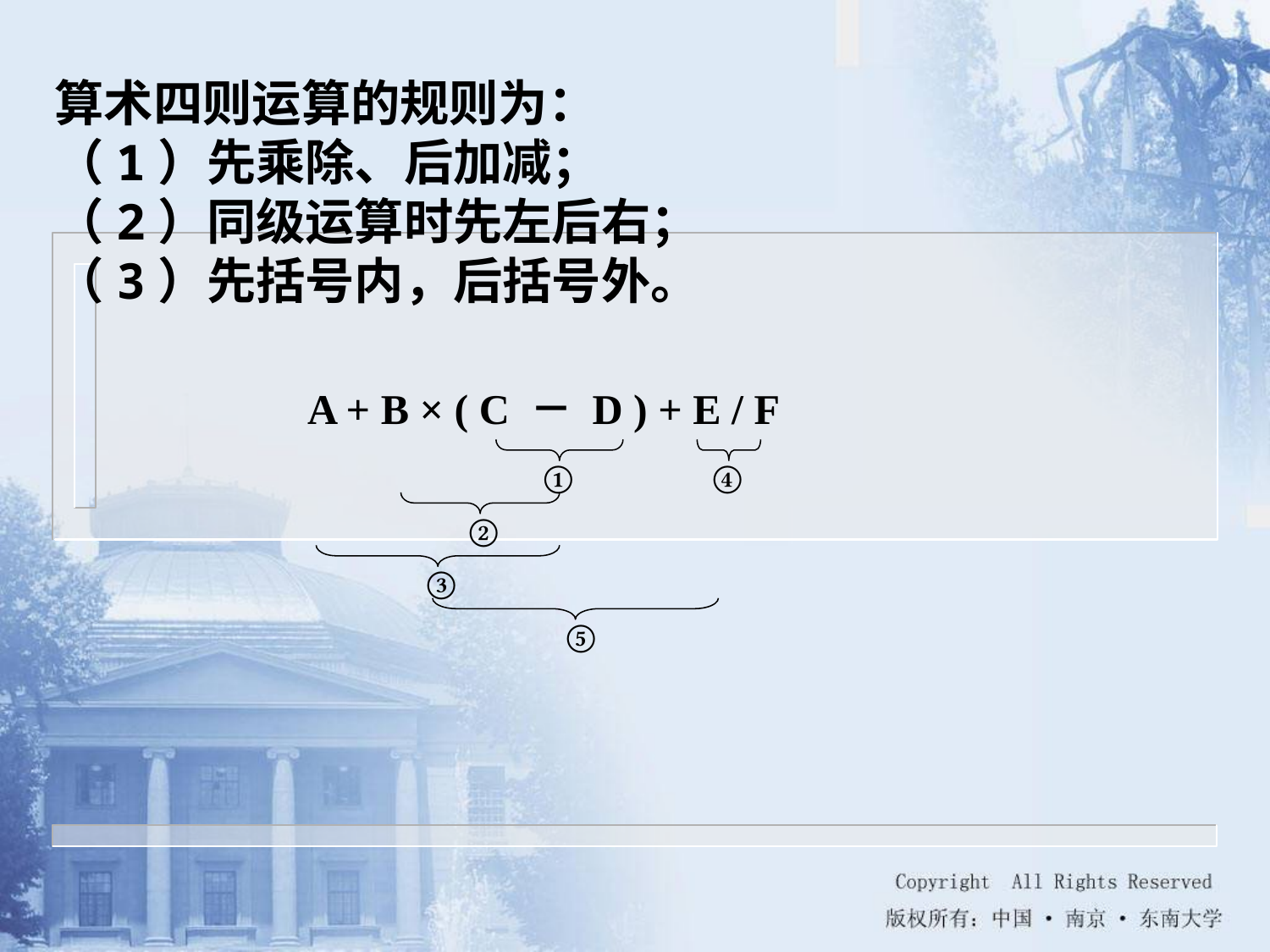

算术四则运算的规则为：
（1）先乘除、后加减；
（2）同级运算时先左后右；
（3）先括号内，后括号外。
A + B × ( C － D ) + E / F

①
④

②
③
⑤